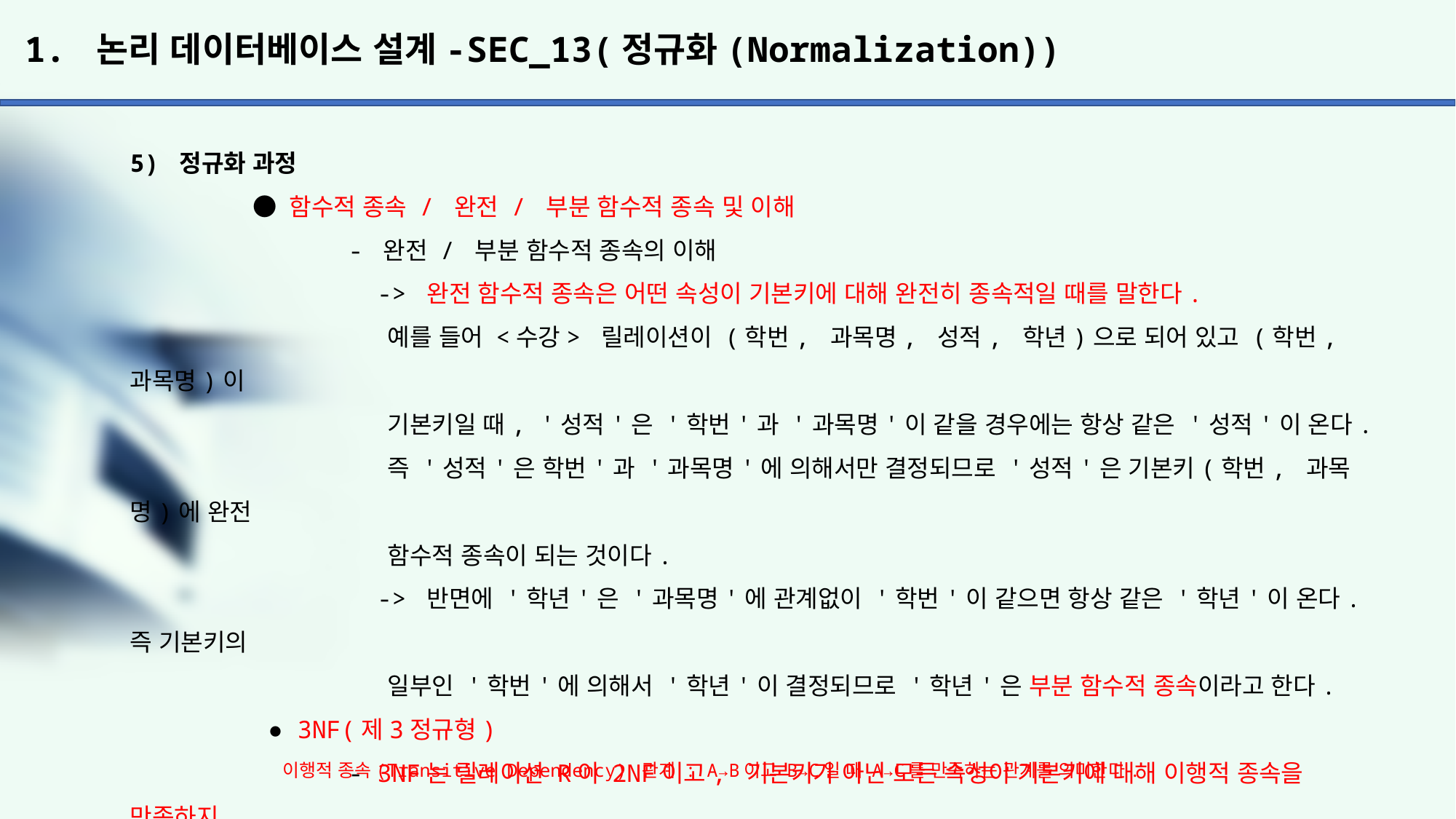

# 1. 논리 데이터베이스 설계-SEC_13(정규화(Normalization))
5) 정규화 과정
	  ● 함수적 종속 / 완전 / 부분 함수적 종속 및 이해
		- 완전 / 부분 함수적 종속의 이해
		  -> 완전 함수적 종속은 어떤 속성이 기본키에 대해 완전히 종속적일 때를 말한다.
		     예를 들어 <수강> 릴레이션이 (학번, 과목명, 성적, 학년)으로 되어 있고 (학번, 과목명)이
		     기본키일 때, '성적'은 '학번'과 '과목명'이 같을 경우에는 항상 같은 '성적'이 온다.
		     즉 '성적'은 학번'과 '과목명'에 의해서만 결정되므로 '성적'은 기본키(학번, 과목명)에 완전
		     함수적 종속이 되는 것이다.
		  -> 반면에 '학년'은 '과목명'에 관계없이 '학번'이 같으면 항상 같은 '학년'이 온다. 즉 기본키의
		     일부인 '학번'에 의해서 '학년'이 결정되므로 '학년'은 부분 함수적 종속이라고 한다.
	  ● 3NF(제3정규형)
		- 3NF는 릴레이션 R이 2NF이고, 기본키가 아닌 모든 속성이 기본키에 대해 이행적 종속을 만족하지
		  않는 정규형이다.
		  -> 무손실 조인 또는 종속성 보존을 저해하지 않고도 항상 3NF 설계를 얻을 수 있다.
이행적 종속(Transitive Dependency) 관계 : A→B이고 B→C일 때 A→C를 만족하는 관계를 의미한다.